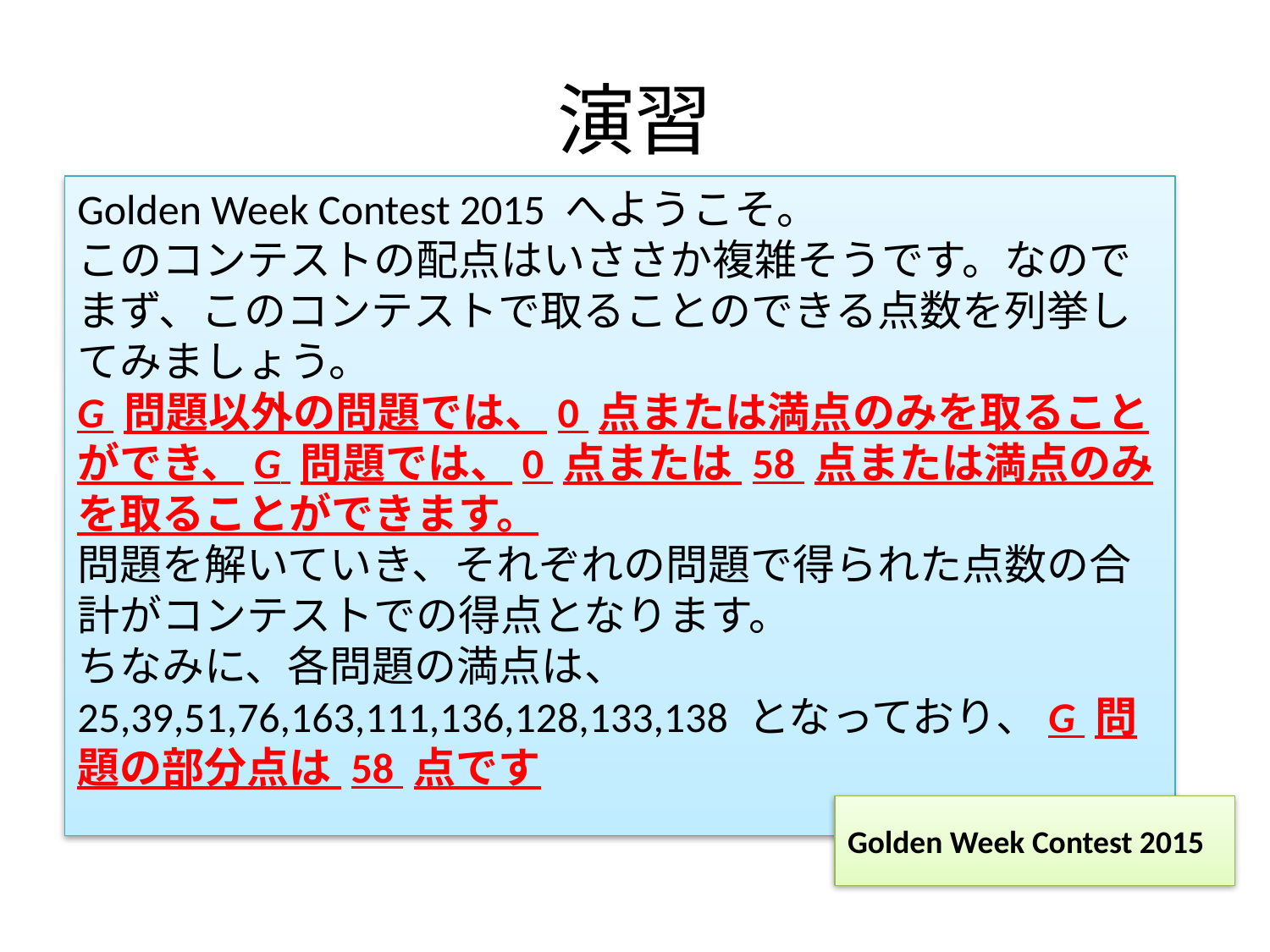

# 演習
Golden Week Contest 2015 へようこそ。
このコンテストの配点はいささか複雑そうです。なのでまず、このコンテストで取ることのできる点数を列挙してみましょう。
G 問題以外の問題では、0 点または満点のみを取ることができ、G 問題では、0 点または 58 点または満点のみを取ることができます。
問題を解いていき、それぞれの問題で得られた点数の合計がコンテストでの得点となります。
ちなみに、各問題の満点は、
25,39,51,76,163,111,136,128,133,138 となっており、G 問題の部分点は 58 点です

Golden Week Contest 2015